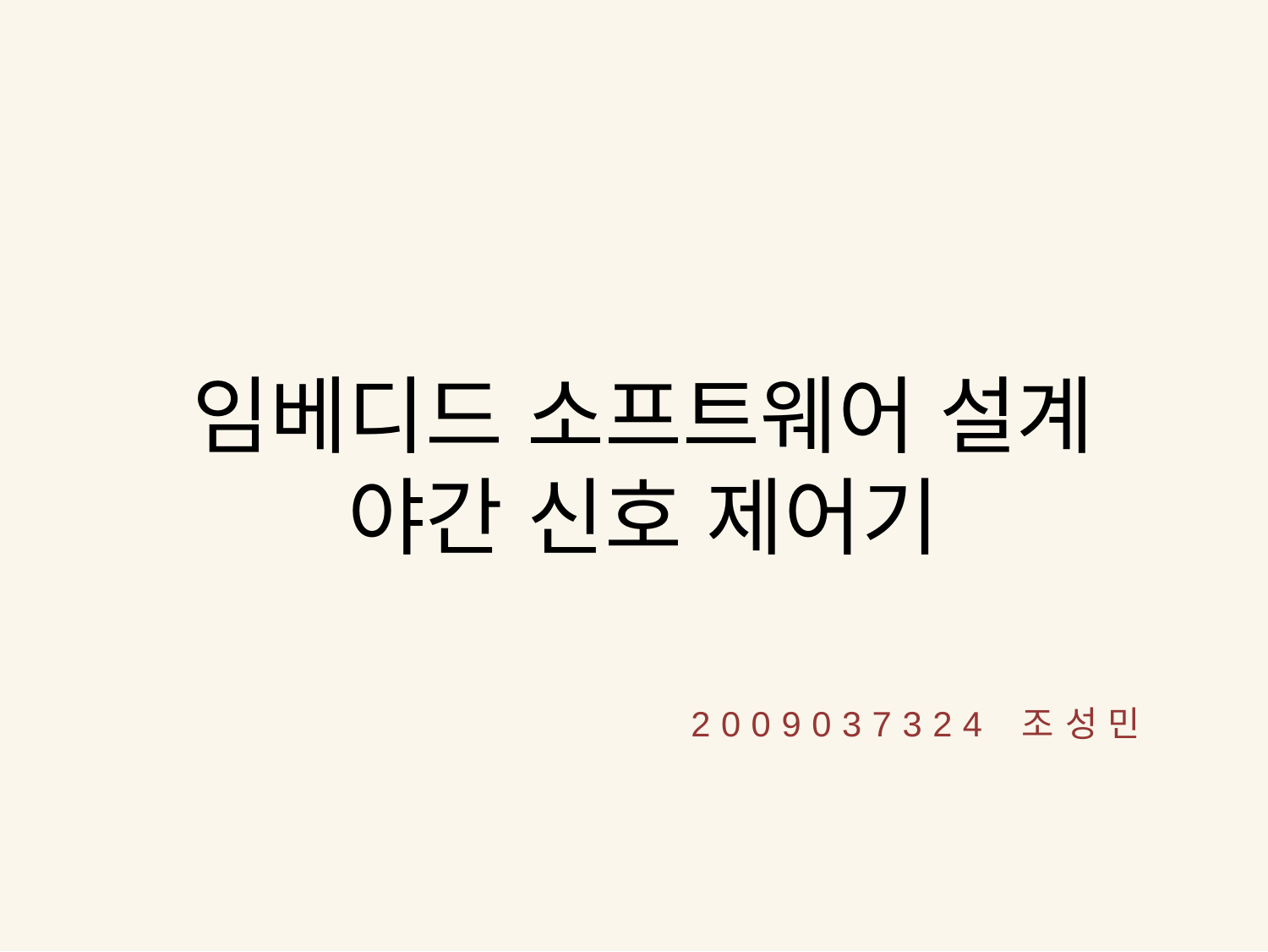

임베디드 소프트웨어 설계
야간 신호 제어기
2009037324 조성민